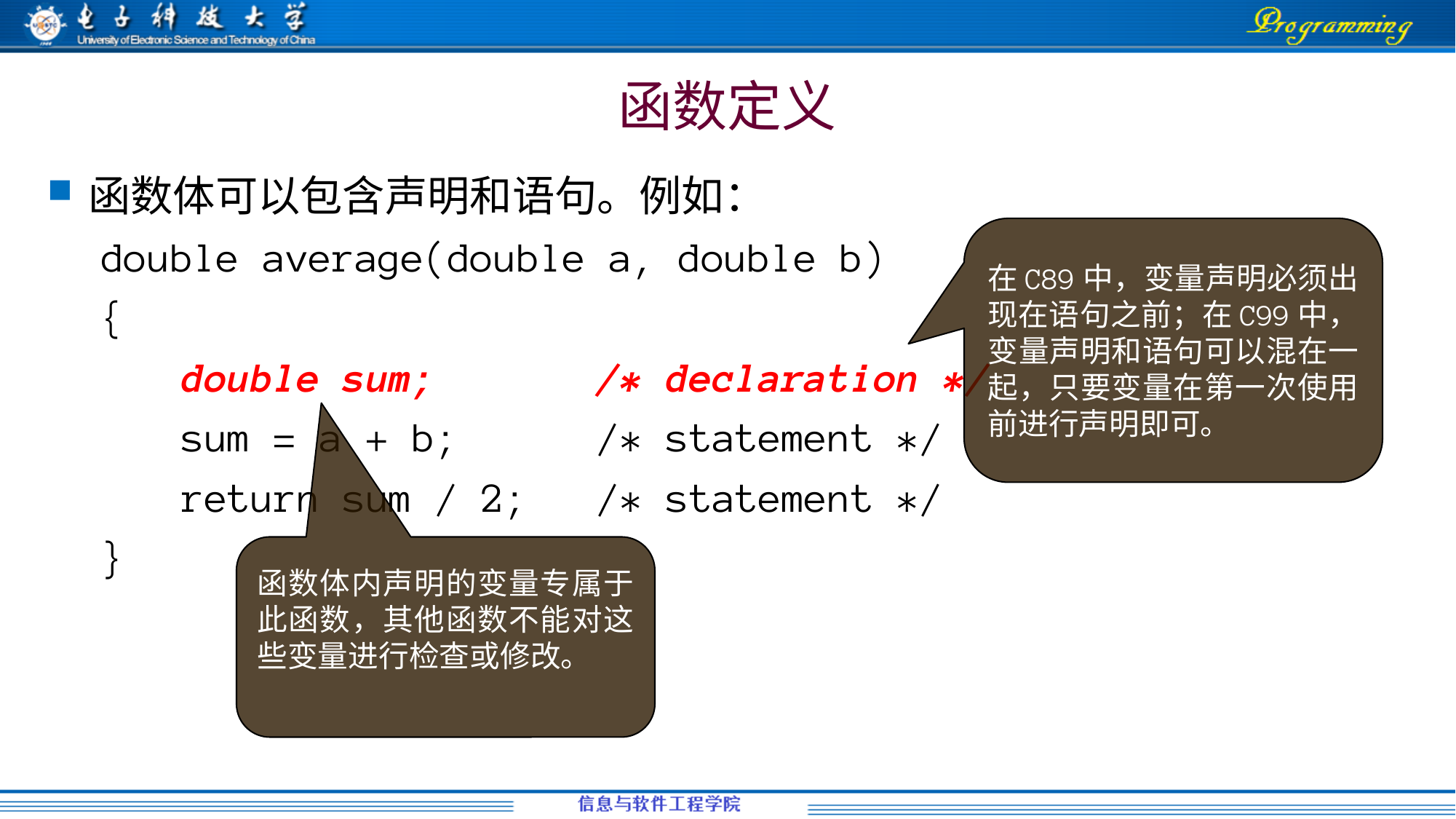

# 函数定义
函数体可以包含声明和语句。例如：
double average(double a, double b)
{
	  double sum;       /* declaration */
	  sum = a + b;      /* statement */
	  return sum / 2;   /* statement */
}

在C89中，变量声明必须出现在语句之前；在C99中，变量声明和语句可以混在一起，只要变量在第一次使用前进行声明即可。
函数体内声明的变量专属于此函数，其他函数不能对这些变量进行检查或修改。